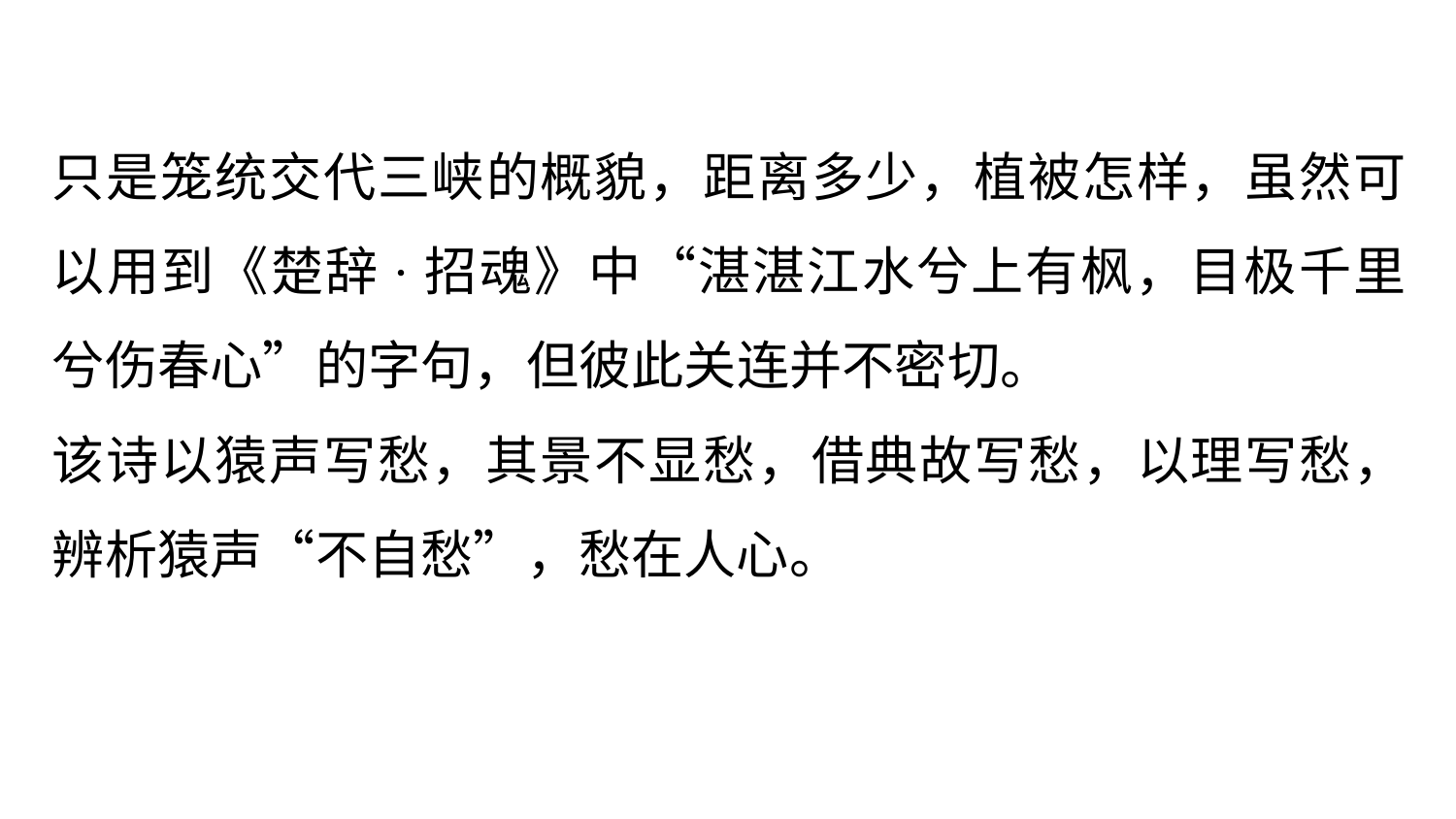

只是笼统交代三峡的概貌，距离多少，植被怎样，虽然可以用到《楚辞·招魂》中“湛湛江水兮上有枫，目极千里兮伤春心”的字句，但彼此关连并不密切。
该诗以猿声写愁，其景不显愁，借典故写愁，以理写愁，辨析猿声“不自愁”，愁在人心。